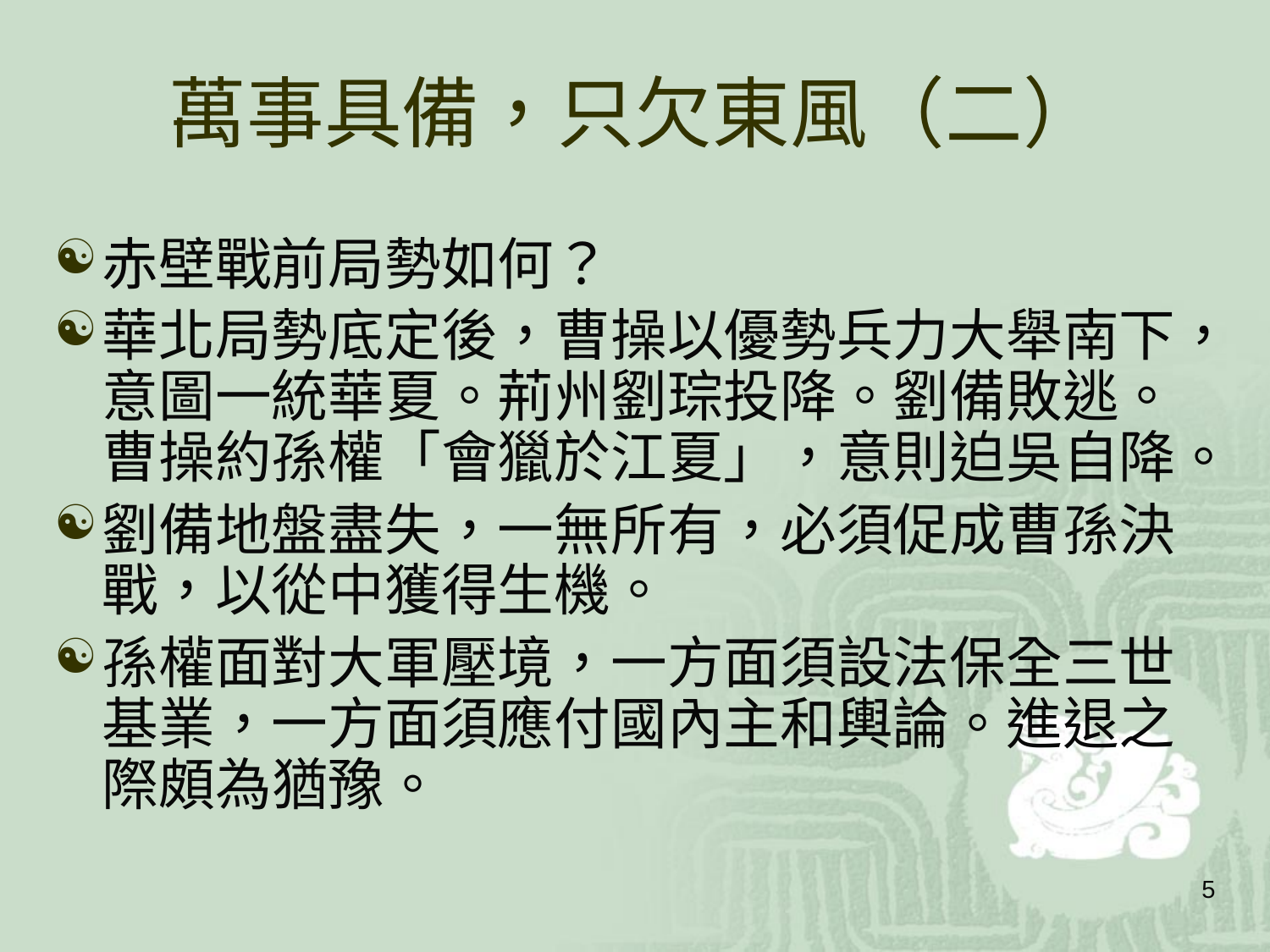

# 萬事具備，只欠東風（二）
赤壁戰前局勢如何？
華北局勢底定後，曹操以優勢兵力大舉南下，意圖一統華夏。荊州劉琮投降。劉備敗逃。曹操約孫權「會獵於江夏」，意則迫吳自降。
劉備地盤盡失，一無所有，必須促成曹孫決戰，以從中獲得生機。
孫權面對大軍壓境，一方面須設法保全三世基業，一方面須應付國內主和輿論。進退之際頗為猶豫。

5